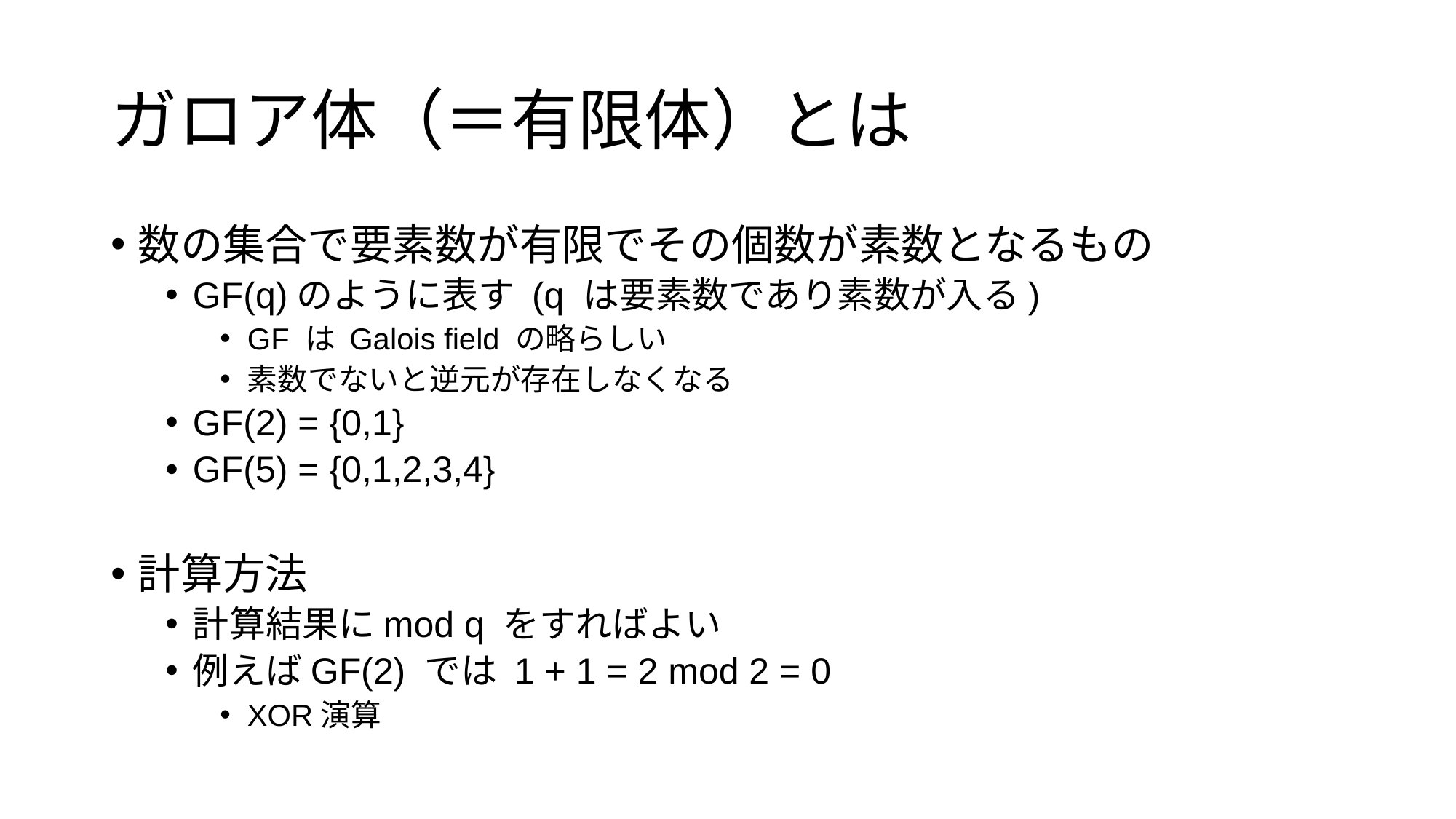

# ガロア体（＝有限体）とは
数の集合で要素数が有限でその個数が素数となるもの
GF(q)のように表す (q は要素数であり素数が入る)
GF は Galois field の略らしい
素数でないと逆元が存在しなくなる
GF(2) = {0,1}
GF(5) = {0,1,2,3,4}

計算方法
計算結果にmod q をすればよい
例えばGF(2) では 1 + 1 = 2 mod 2 = 0
XOR演算